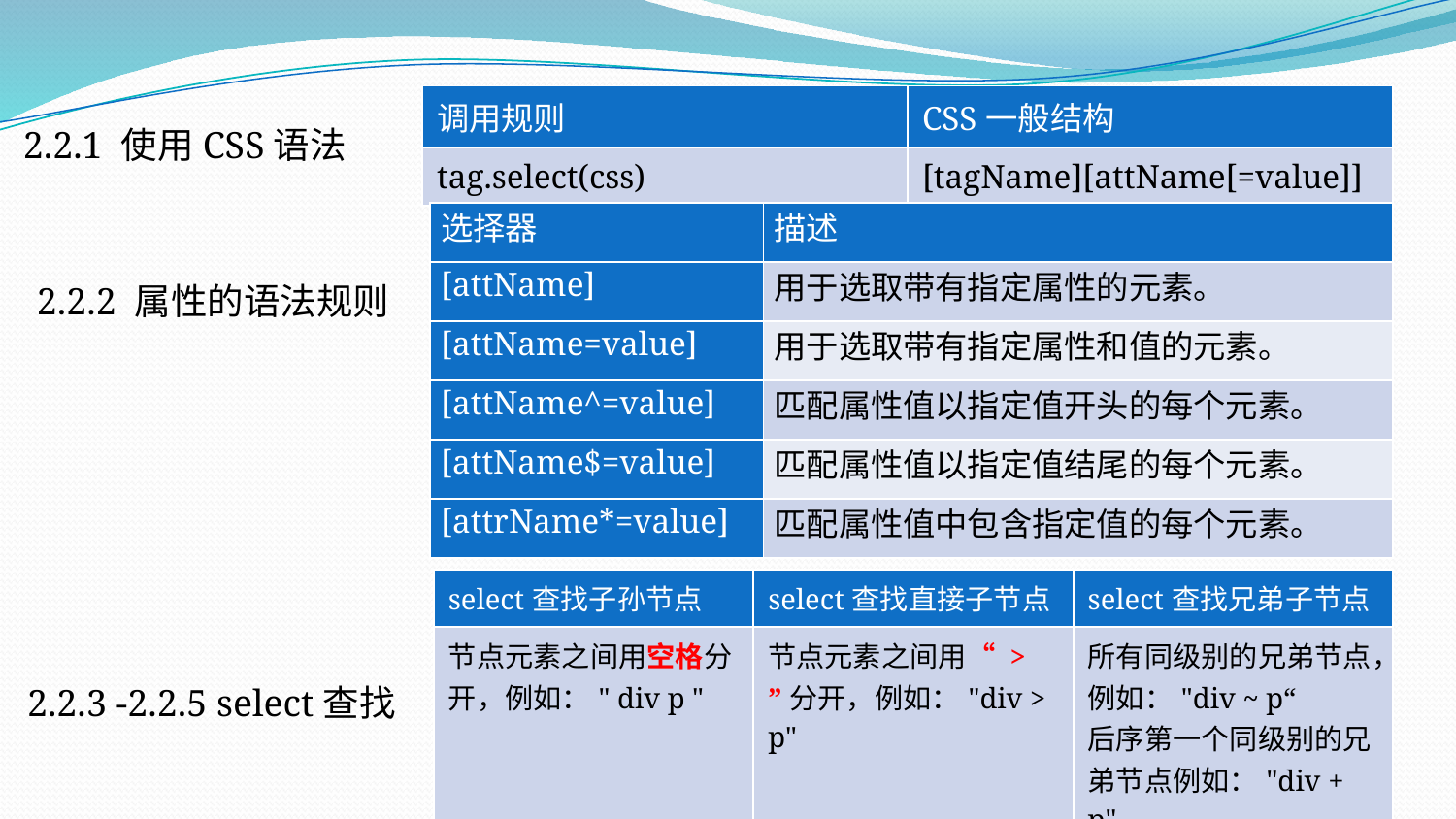

| 调用规则 | CSS一般结构 |
| --- | --- |
| tag.select(css) | [tagName][attName[=value]] |
2.2.1 使用CSS语法
| 选择器 | 描述 |
| --- | --- |
| [attName] | 用于选取带有指定属性的元素。 |
| [attName=value] | 用于选取带有指定属性和值的元素。 |
| [attName^=value] | 匹配属性值以指定值开头的每个元素。 |
| [attName$=value] | 匹配属性值以指定值结尾的每个元素。 |
| [attrName\*=value] | 匹配属性值中包含指定值的每个元素。 |
2.2.2 属性的语法规则
| select查找子孙节点 | select查找直接子节点 | select查找兄弟子节点 |
| --- | --- | --- |
| 节点元素之间用空格分开，例如：" div p " | 节点元素之间用“ > ”分开，例如："div > p" | 所有同级别的兄弟节点，例如："div ~ p“ 后序第一个同级别的兄弟节点例如："div + p" |
2.2.3 -2.2.5 select查找